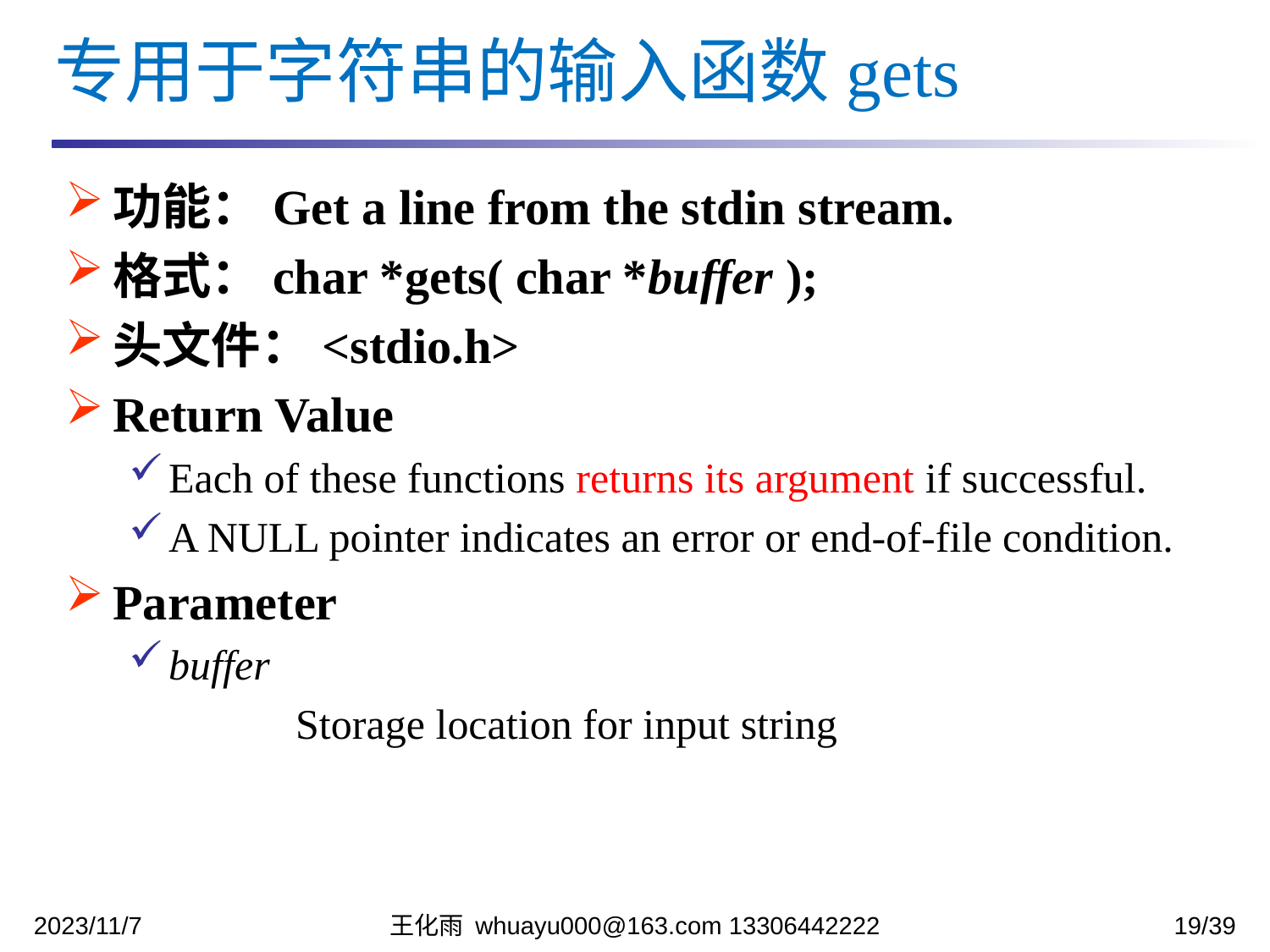

专用于字符串的输入函数gets
功能：Get a line from the stdin stream.
格式：char *gets( char *buffer );
头文件：<stdio.h>
Return Value
Each of these functions returns its argument if successful.
A NULL pointer indicates an error or end-of-file condition.
Parameter
buffer
		Storage location for input string
2023/11/7
王化雨 whuayu000@163.com 13306442222
19/39